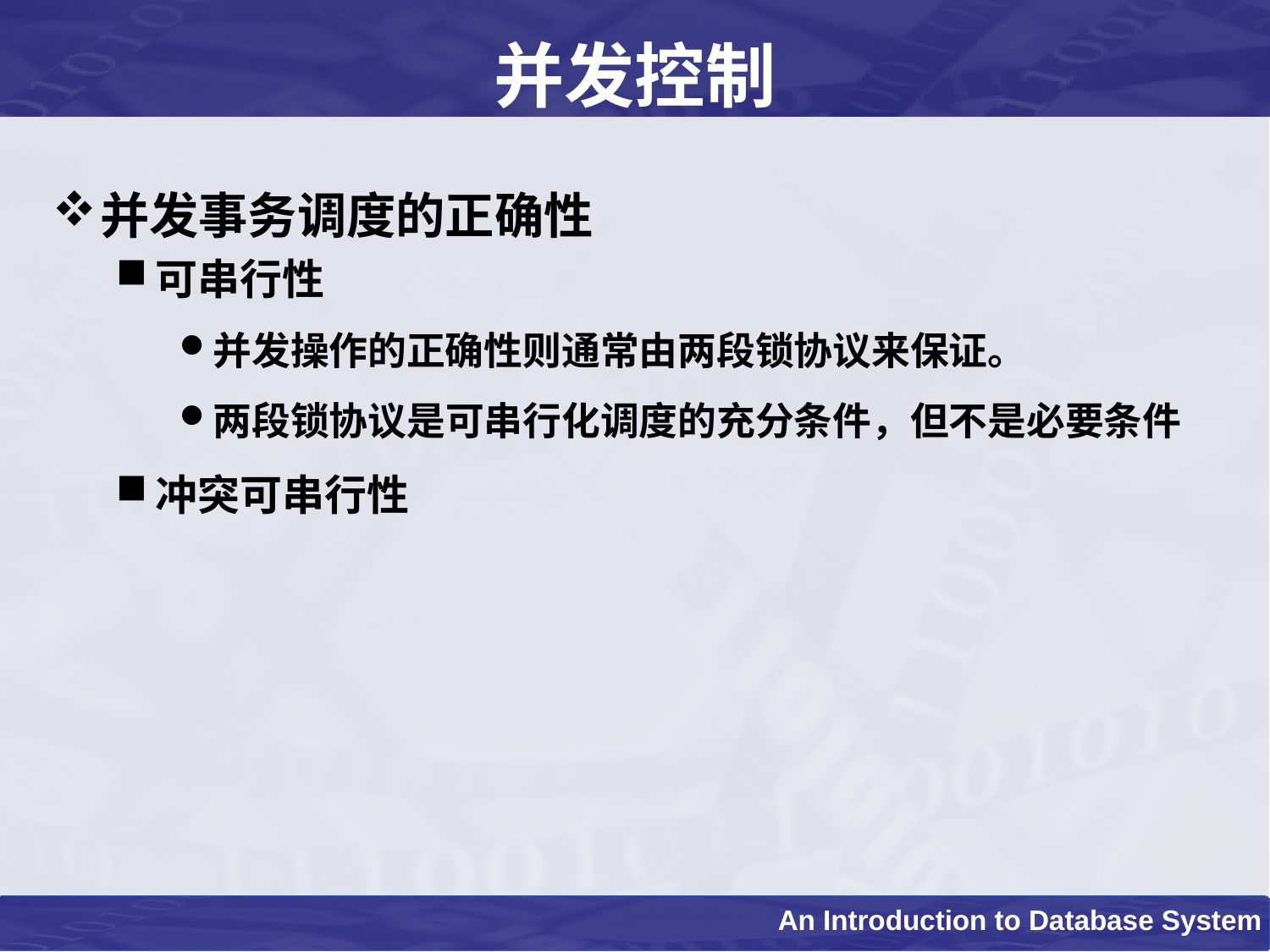

# 并发控制
并发事务调度的正确性
可串行性
并发操作的正确性则通常由两段锁协议来保证。
两段锁协议是可串行化调度的充分条件，但不是必要条件
冲突可串行性